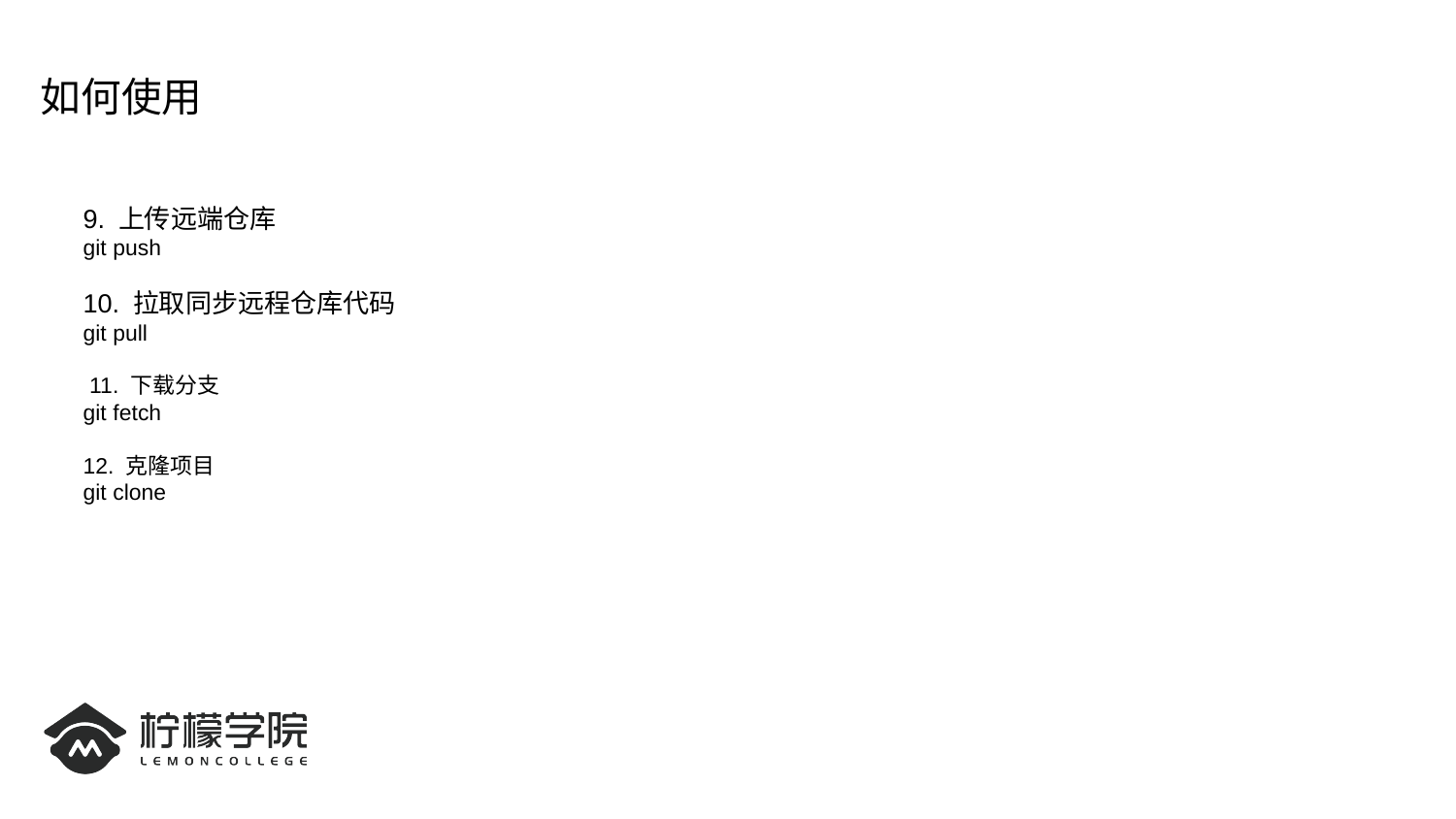

如何使用

9. 上传远端仓库
git push

10. 拉取同步远程仓库代码
git pull

 11. 下载分支
git fetch

12. 克隆项目
git clone